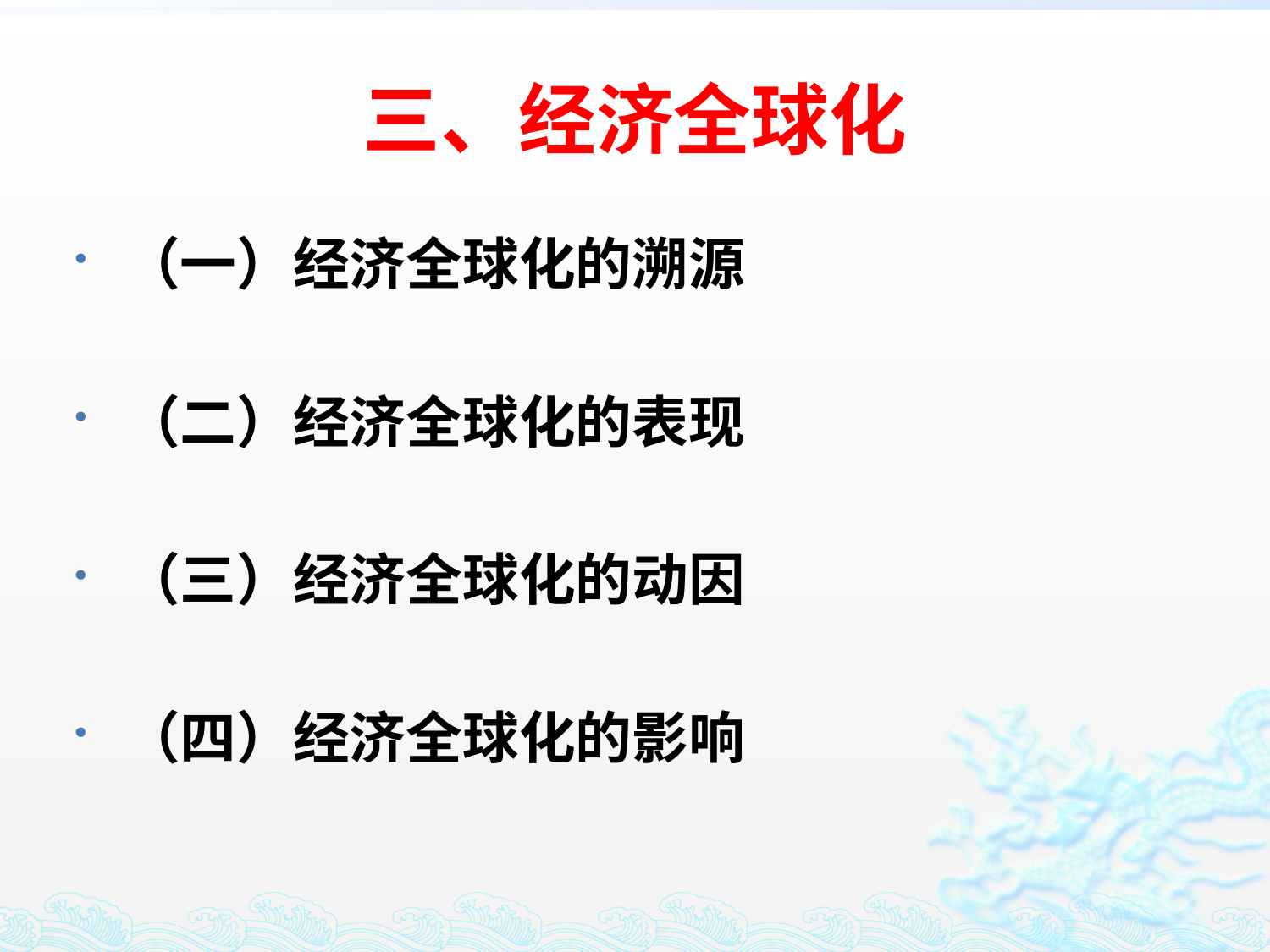

# 三、经济全球化
（一）经济全球化的溯源

（二）经济全球化的表现

（三）经济全球化的动因

（四）经济全球化的影响